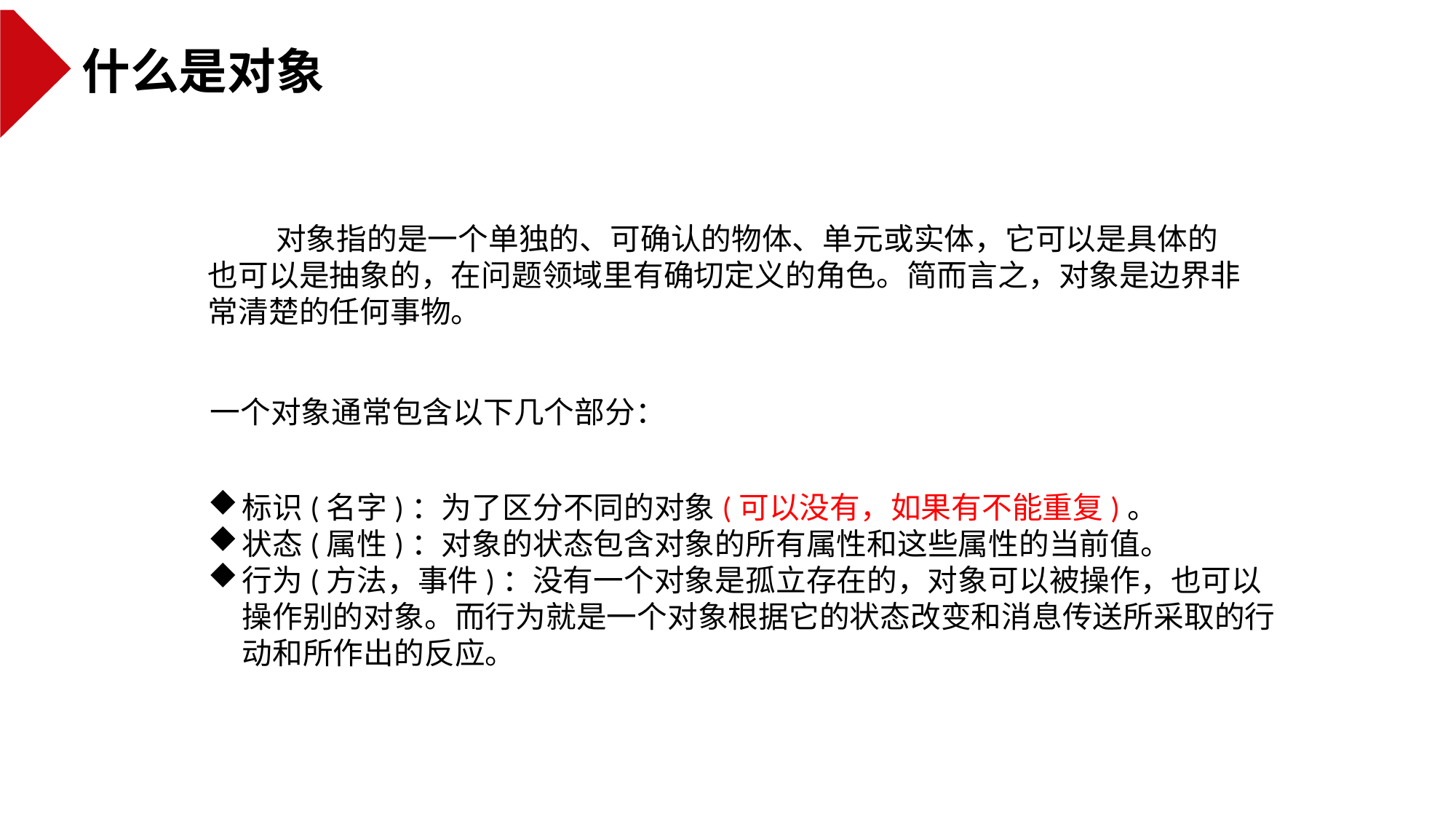

什么是对象
         对象指的是一个单独的、可确认的物体、单元或实体，它可以是具体的也可以是抽象的，在问题领域里有确切定义的角色。简而言之，对象是边界非常清楚的任何事物。
一个对象通常包含以下几个部分：
标识(名字)：为了区分不同的对象(可以没有，如果有不能重复)。
状态(属性)：对象的状态包含对象的所有属性和这些属性的当前值。
行为(方法，事件)：没有一个对象是孤立存在的，对象可以被操作，也可以操作别的对象。而行为就是一个对象根据它的状态改变和消息传送所采取的行动和所作出的反应。